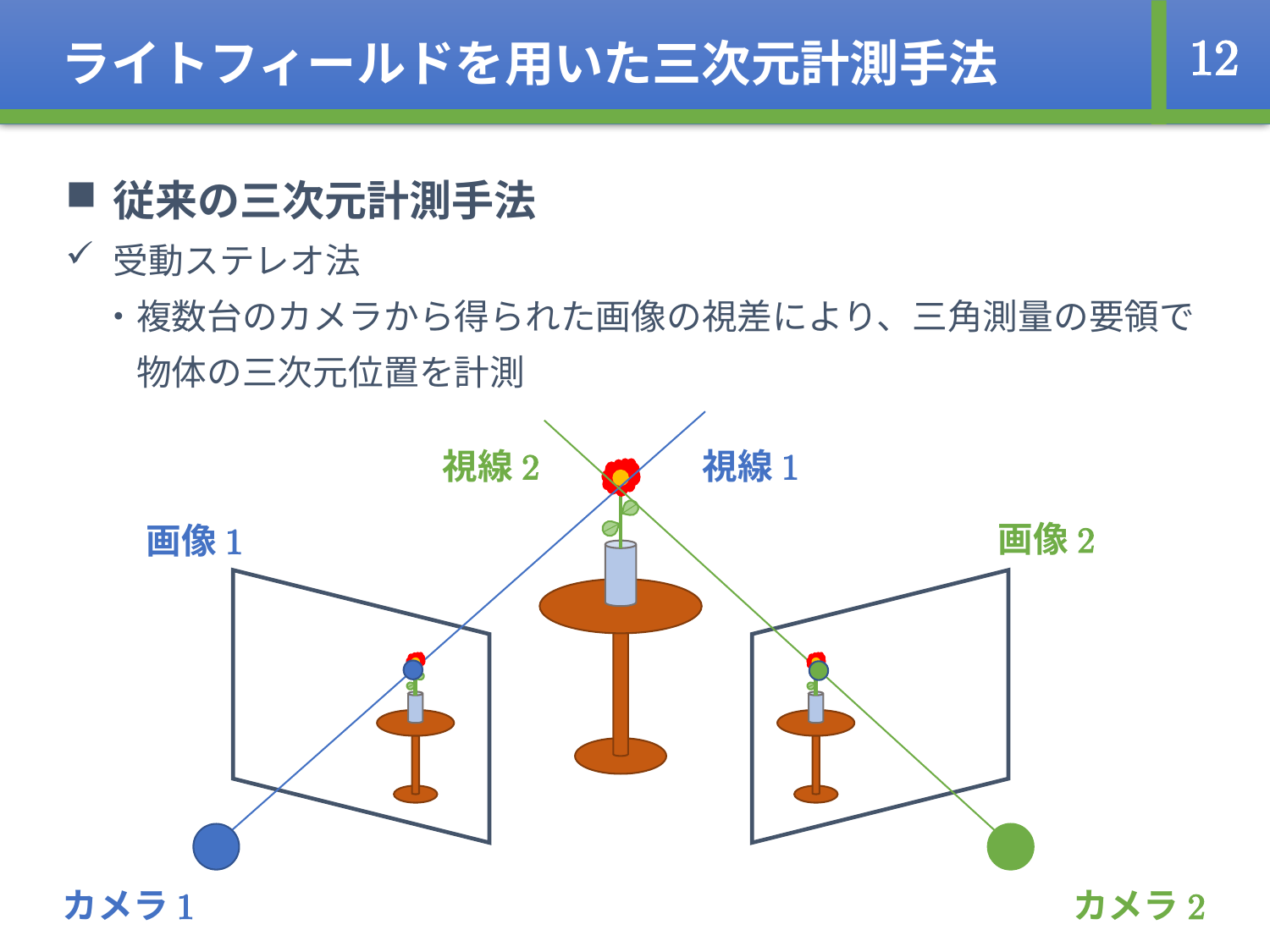

ライトフィールドを用いた三次元計測手法
12

従来の三次元計測手法
受動ステレオ法
　・複数台のカメラから得られた画像の視差により、三角測量の要領で
　　物体の三次元位置を計測
視線2
視線1

画像2
画像1

カメラ1
カメラ2